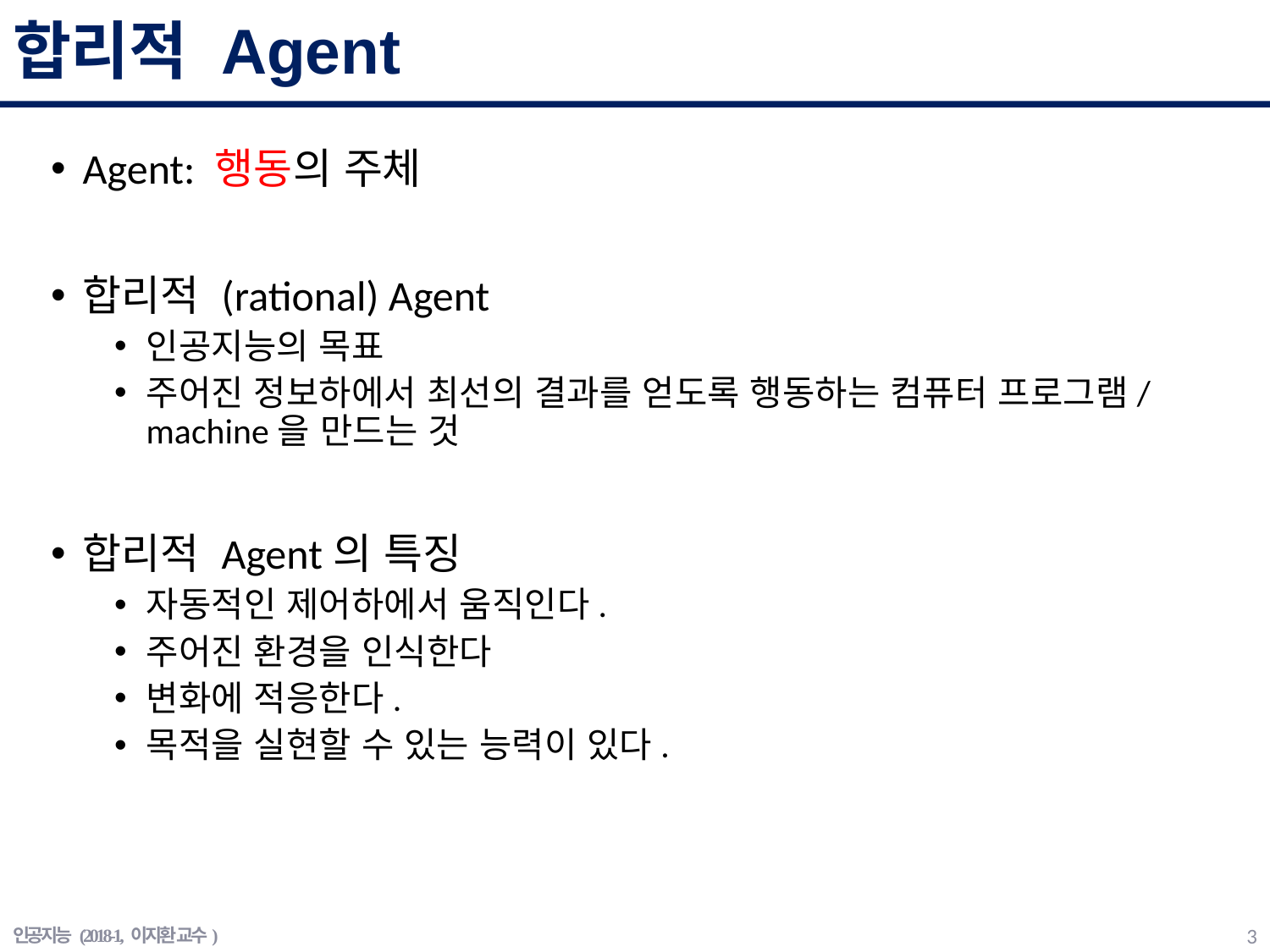

# 합리적 Agent
Agent: 행동의 주체

합리적 (rational) Agent
인공지능의 목표
주어진 정보하에서 최선의 결과를 얻도록 행동하는 컴퓨터 프로그램/machine을 만드는 것

합리적 Agent의 특징
자동적인 제어하에서 움직인다.
주어진 환경을 인식한다
변화에 적응한다.
목적을 실현할 수 있는 능력이 있다.
인공지능 (2018-1, 이지환 교수)
3